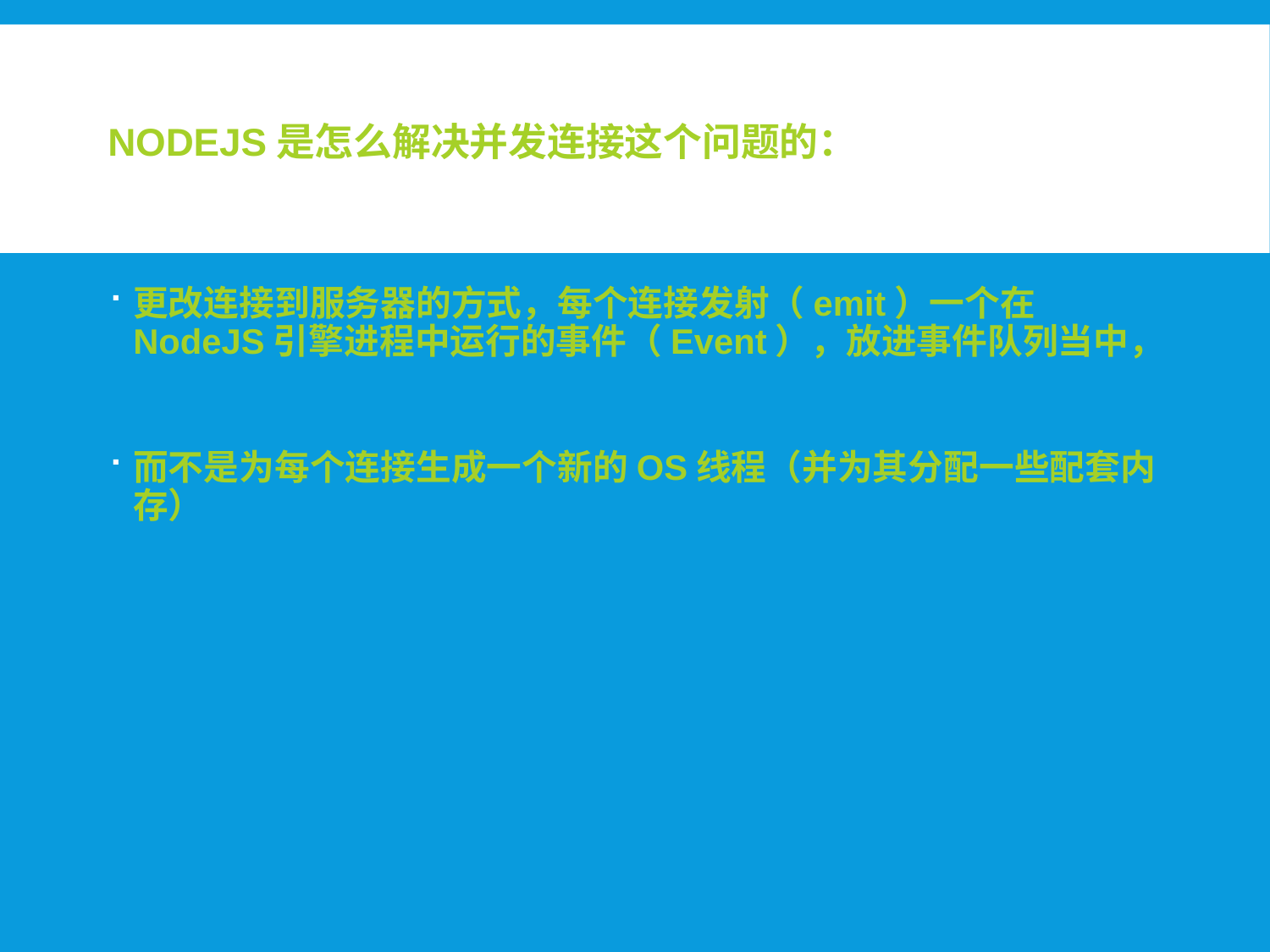

# NodeJS是怎么解决并发连接这个问题的：
更改连接到服务器的方式，每个连接发射（emit）一个在NodeJS引擎进程中运行的事件（Event），放进事件队列当中，

而不是为每个连接生成一个新的OS线程（并为其分配一些配套内存）